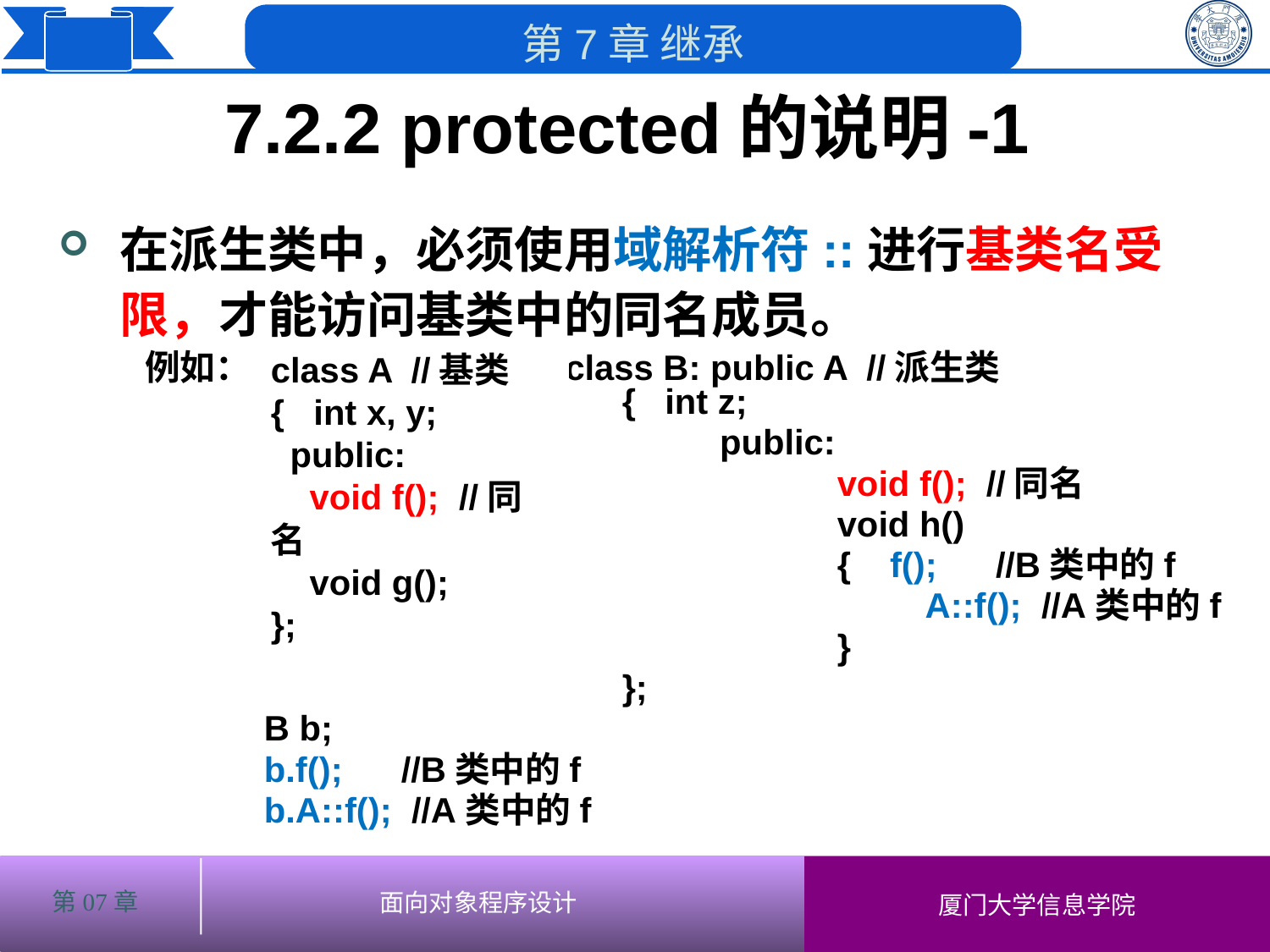

7.2.2 protected的说明-1
# 在派生类中，必须使用域解析符::进行基类名受限，才能访问基类中的同名成员。
例如：                                      class B: public A  //派生类
                                                 {   int z;
	                                              public:
		                                             void f();  //同名
		                                             void h()
		                                             {    f();      //B类中的f
			                                         A::f();  //A类中的f
		                                             }
                                                 };
B b;
b.f();      //B类中的f
b.A::f();  //A类中的f
class A  //基类
{   int x, y;
  public:
    void f();  //同名
    void g();
};
13